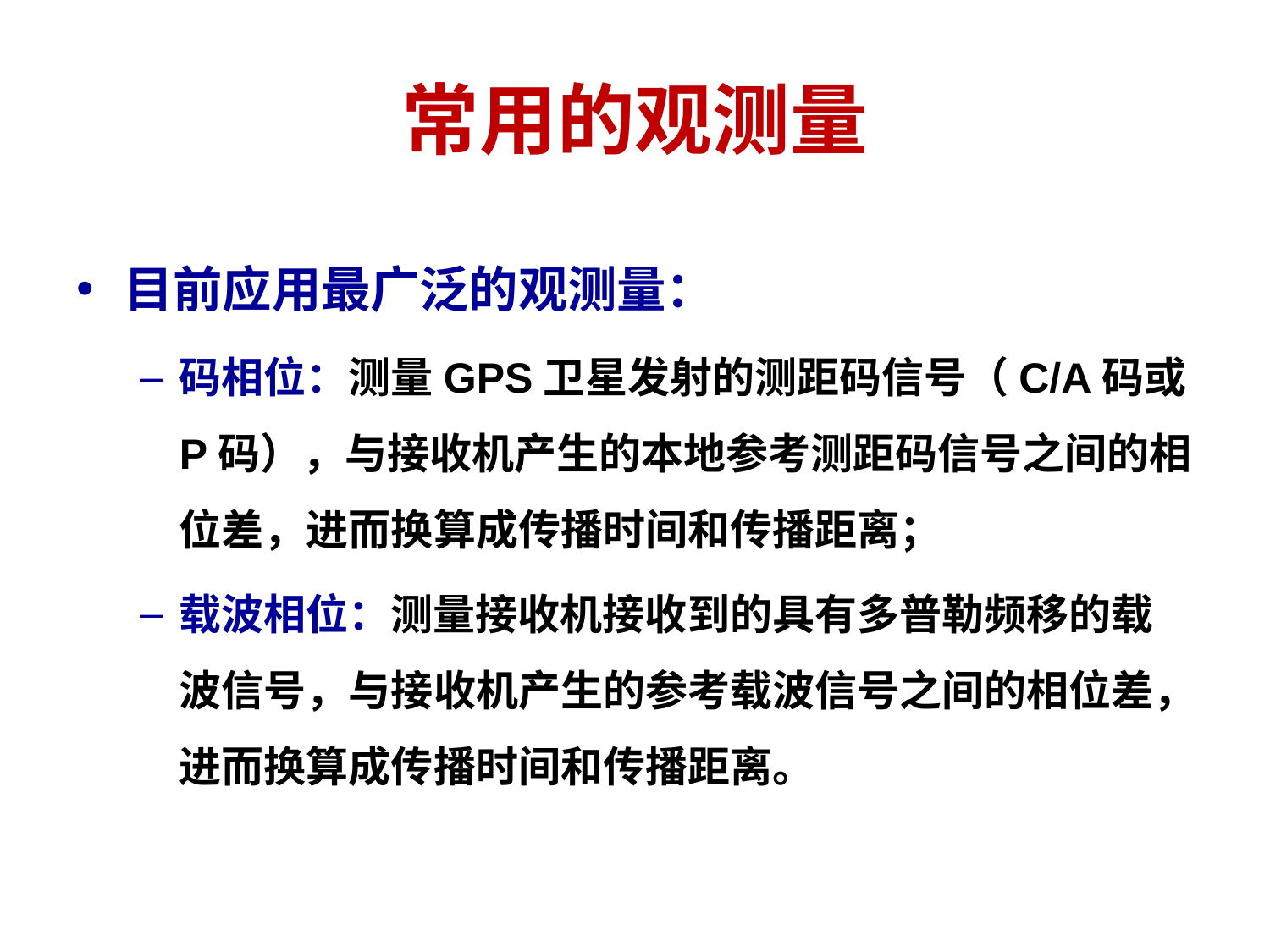

# 常用的观测量
目前应用最广泛的观测量：
码相位：测量GPS卫星发射的测距码信号（C/A码或P码），与接收机产生的本地参考测距码信号之间的相位差，进而换算成传播时间和传播距离；
载波相位：测量接收机接收到的具有多普勒频移的载波信号，与接收机产生的参考载波信号之间的相位差，进而换算成传播时间和传播距离。